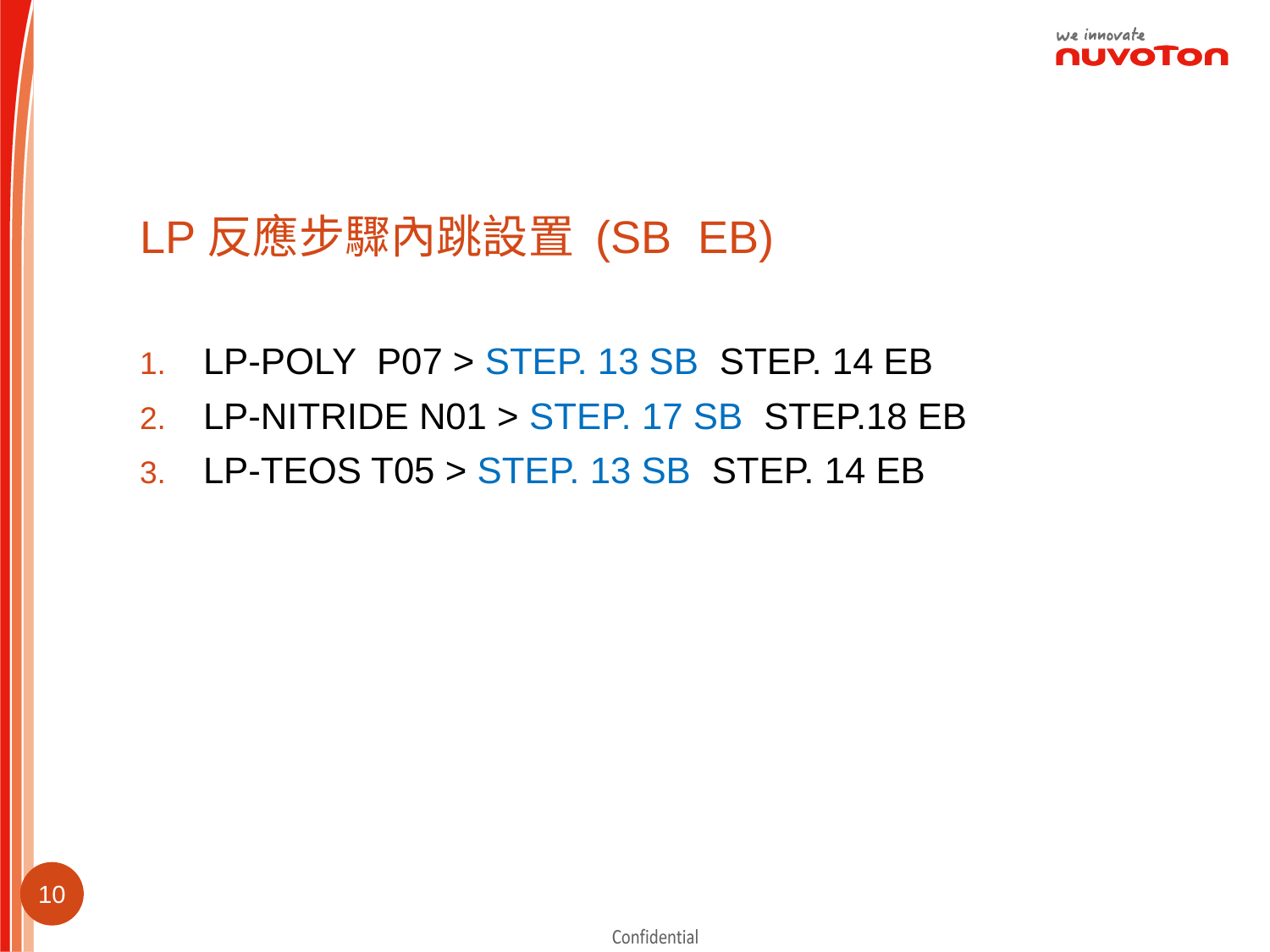

LP反應步驟內跳設置 (SB  EB)

LP-POLY  P07 > STEP. 13 SB  STEP. 14 EB
LP-NITRIDE N01 > STEP. 17 SB  STEP.18 EB
LP-TEOS T05 > STEP. 13 SB  STEP. 14 EB

10